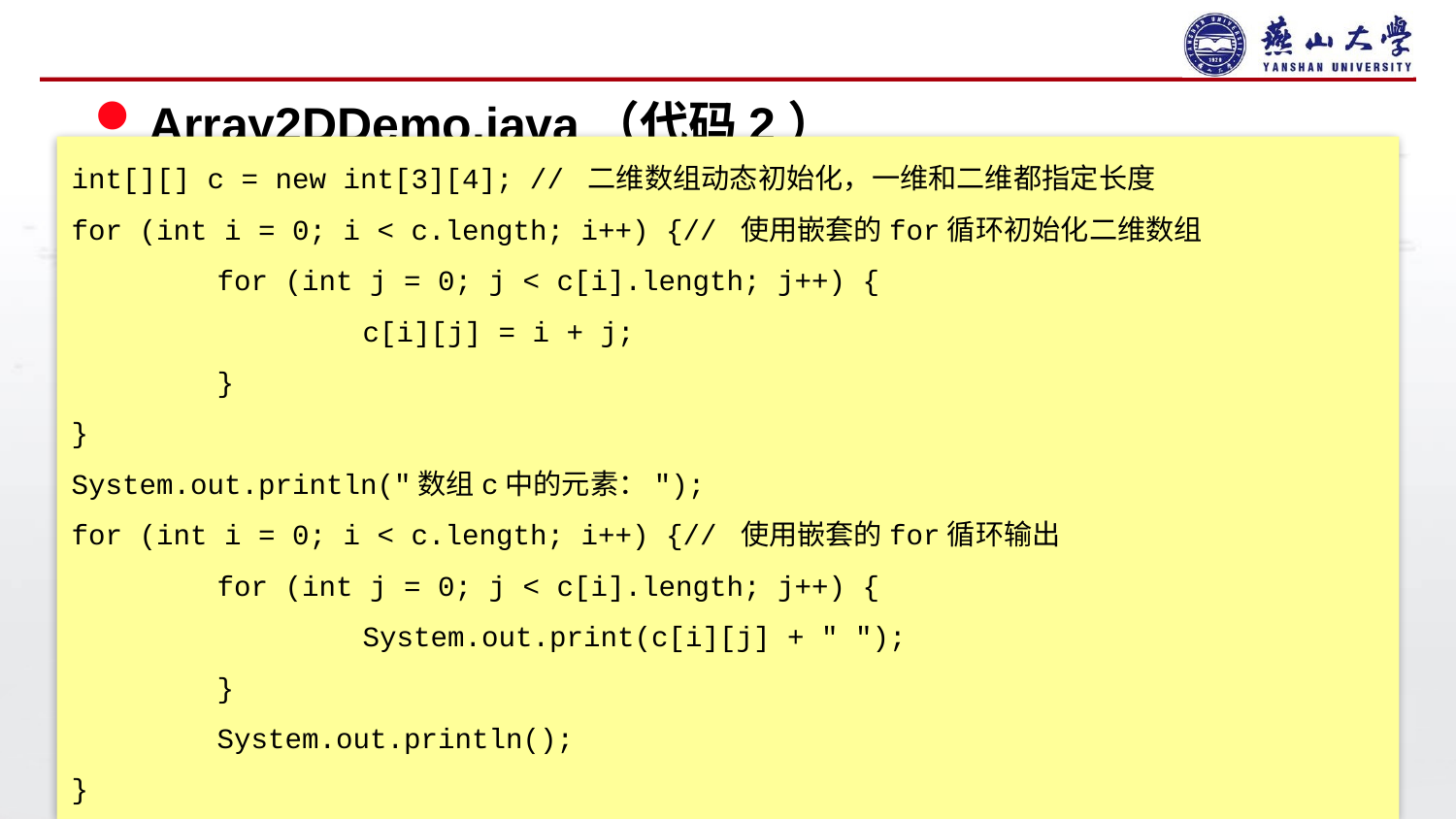

#
Array2DDemo.java（代码2）

int[][] c = new int[3][4]; // 二维数组动态初始化，一维和二维都指定长度
for (int i = 0; i < c.length; i++) {// 使用嵌套的for循环初始化二维数组
	for (int j = 0; j < c[i].length; j++) {
		c[i][j] = i + j;
	}
}
System.out.println("数组c中的元素：");
for (int i = 0; i < c.length; i++) {// 使用嵌套的for循环输出
	for (int j = 0; j < c[i].length; j++) {
		System.out.print(c[i][j] + " ");
	}
	System.out.println();
}